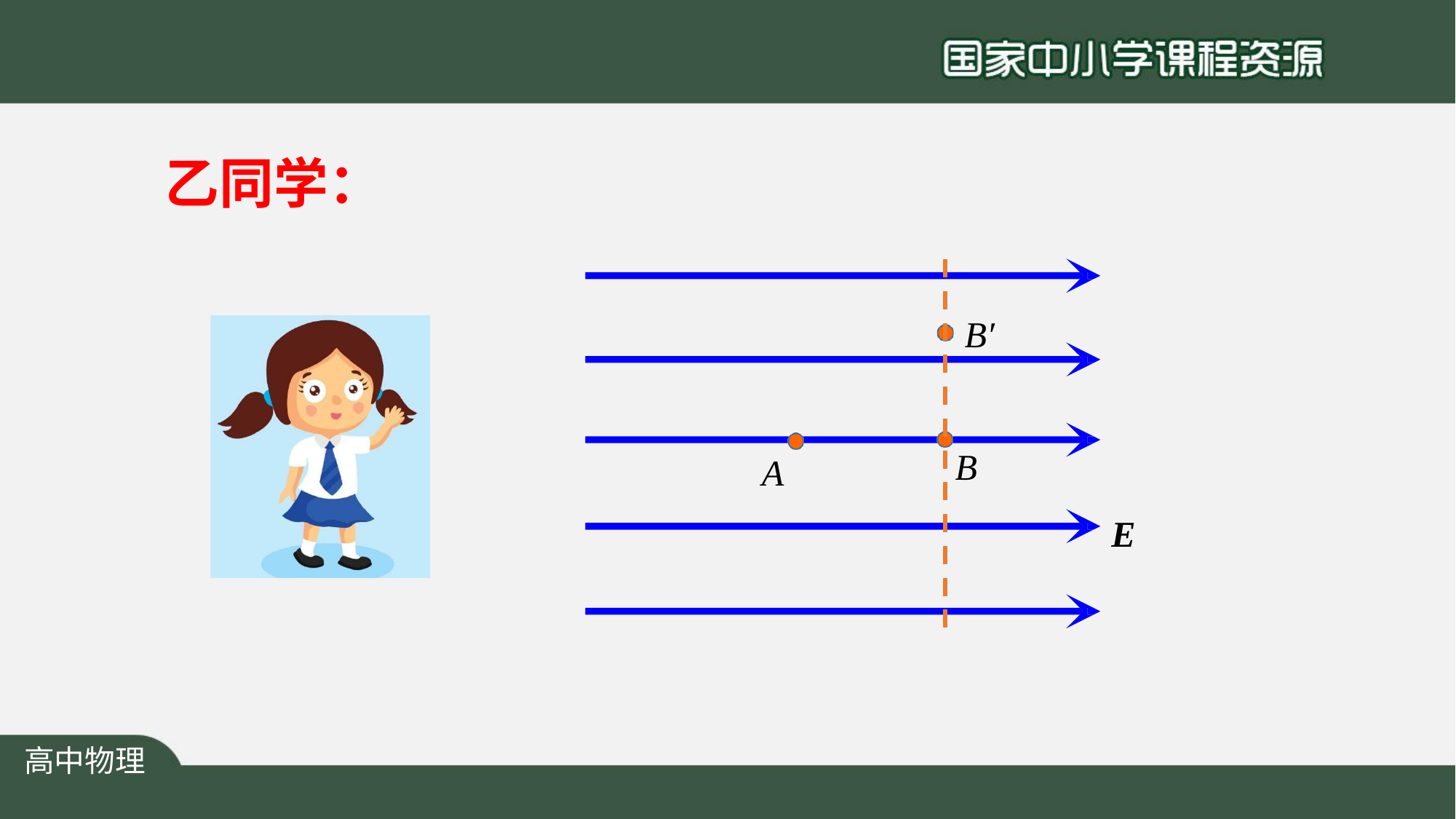

# 乙同学：

B′

B
A

E

高中物理